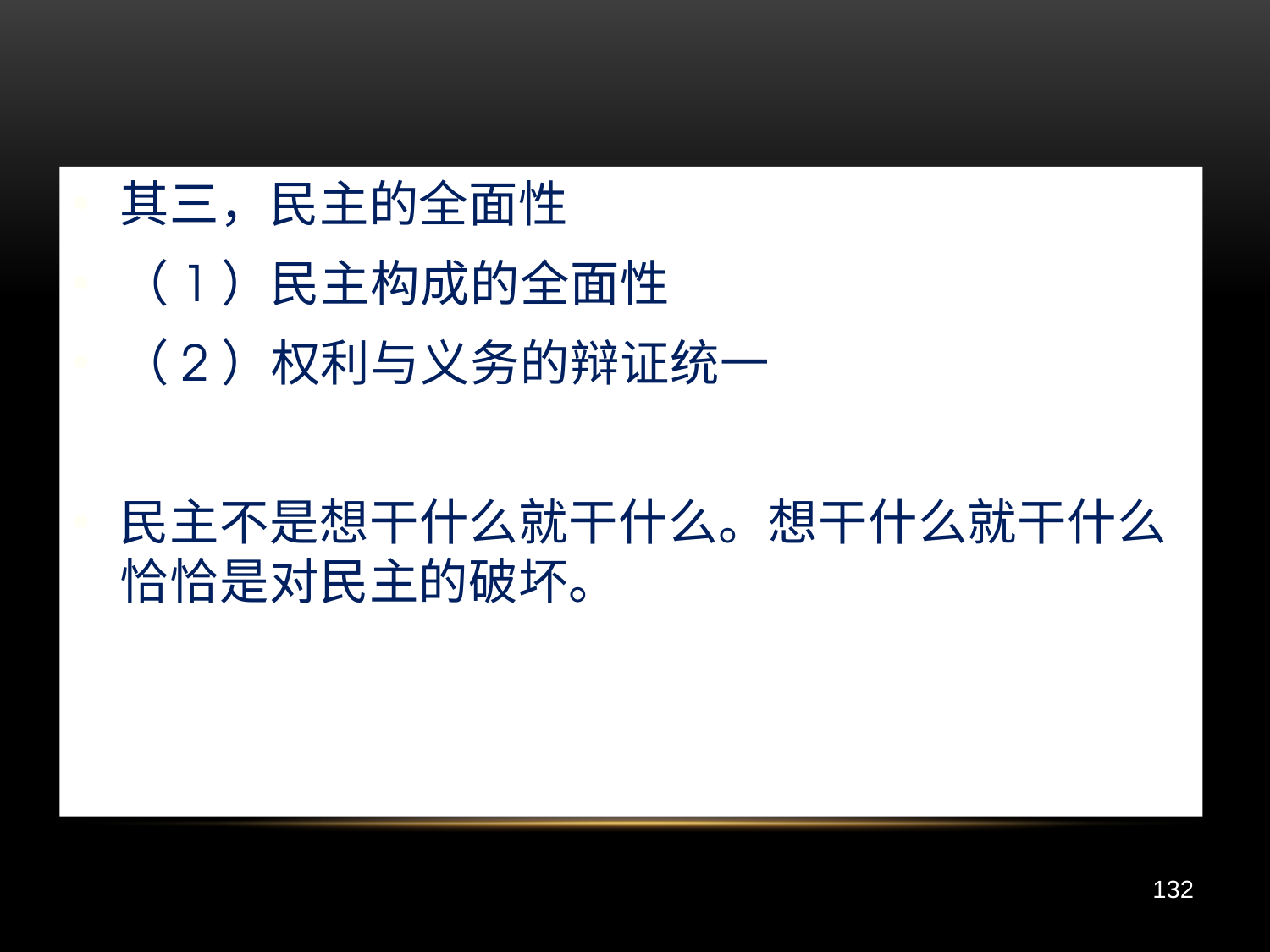

其三，民主的全面性
（1）民主构成的全面性
（2）权利与义务的辩证统一

民主不是想干什么就干什么。想干什么就干什么恰恰是对民主的破坏。
132